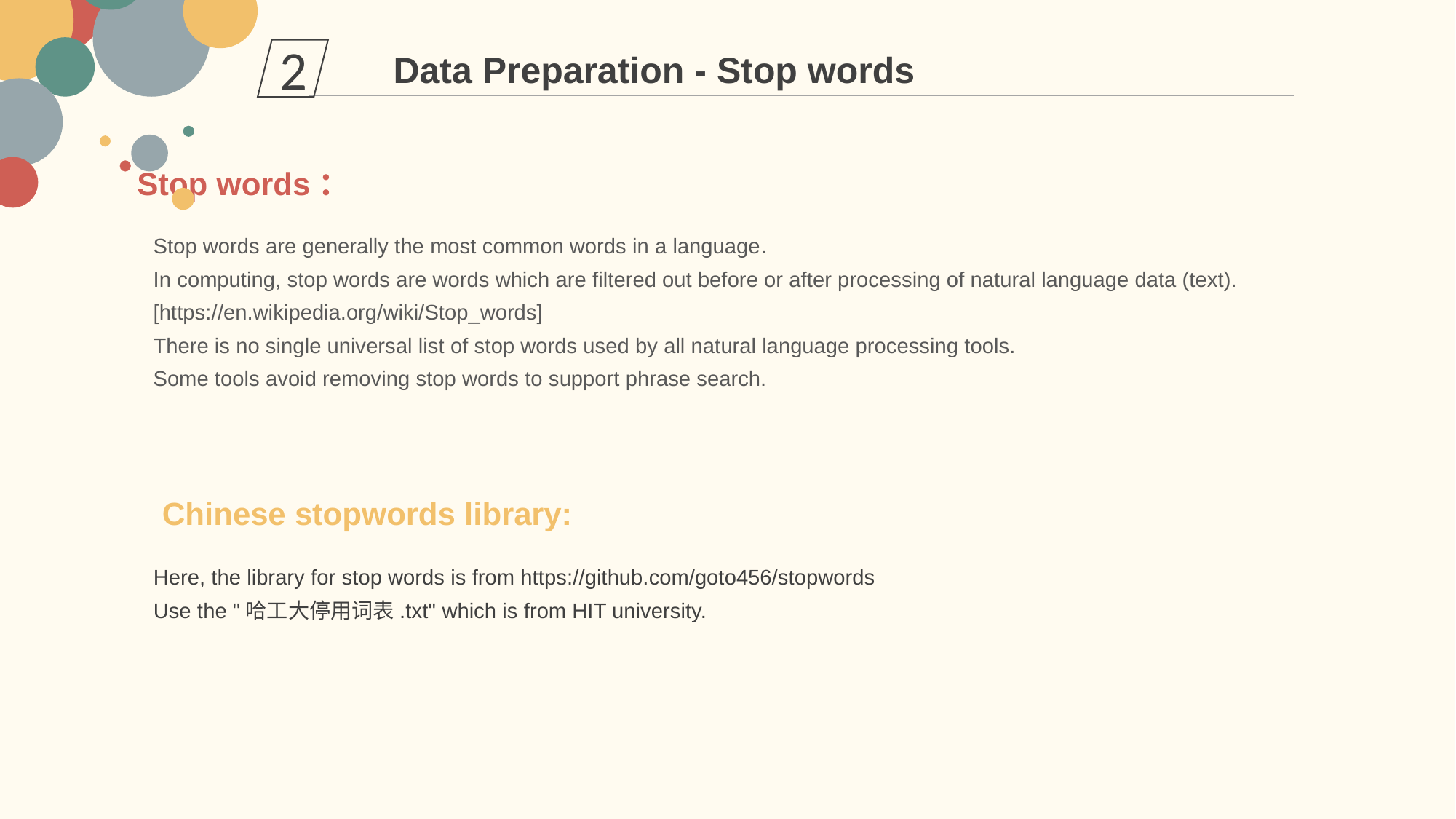

2
Data Preparation - Stop words
Stop words：
Stop words are generally the most common words in a language.
In computing, stop words are words which are filtered out before or after processing of natural language data (text).[https://en.wikipedia.org/wiki/Stop_words]
There is no single universal list of stop words used by all natural language processing tools.
Some tools avoid removing stop words to support phrase search.
Chinese stopwords library:
Here, the library for stop words is from https://github.com/goto456/stopwords
Use the "哈工大停用词表.txt" which is from HIT university.
延时符